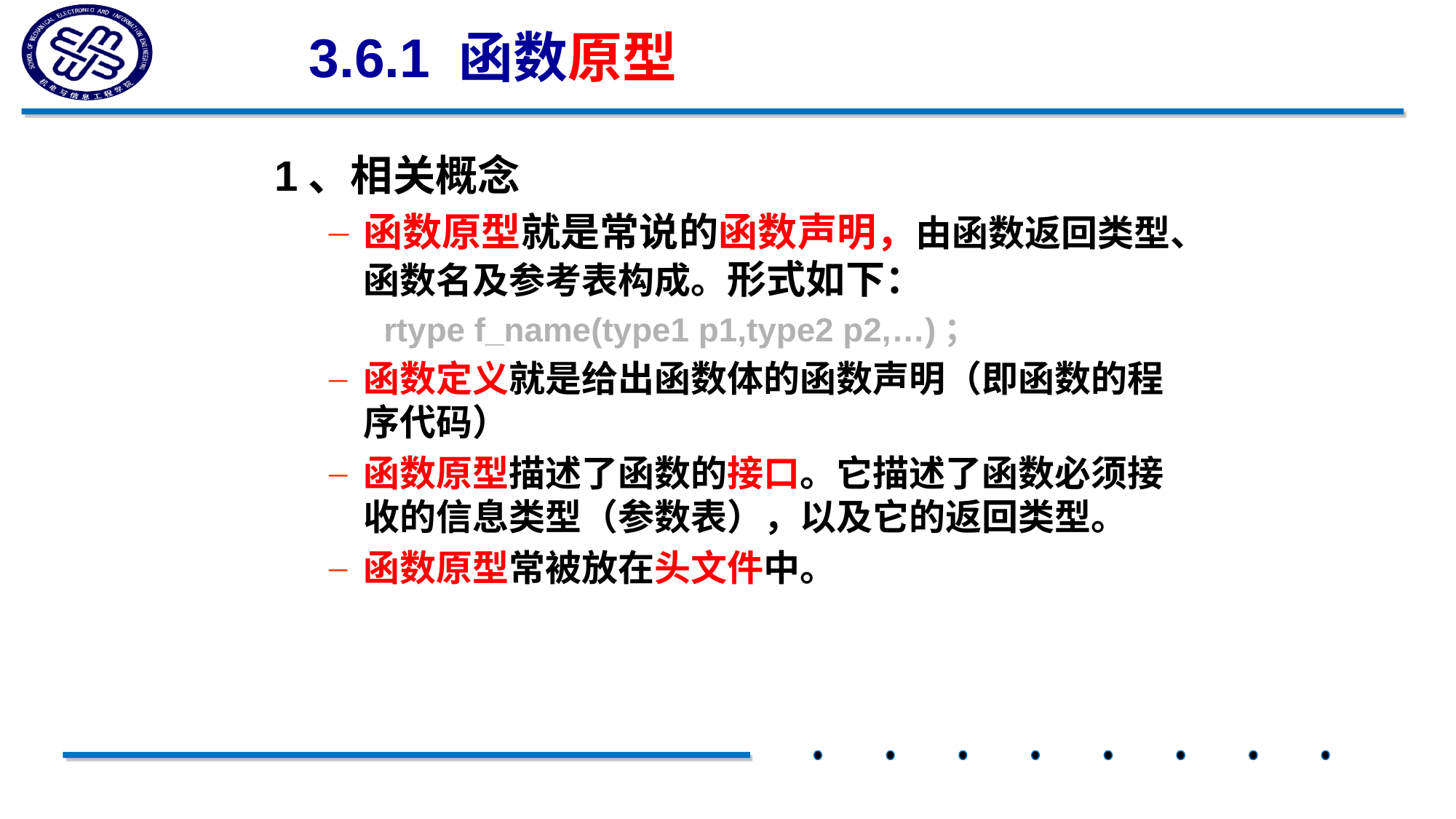

# 3.6.1 函数原型
1、相关概念
函数原型就是常说的函数声明，由函数返回类型、函数名及参考表构成。形式如下：
rtype f_name(type1 p1,type2 p2,…)；
函数定义就是给出函数体的函数声明（即函数的程序代码）
函数原型描述了函数的接口。它描述了函数必须接收的信息类型（参数表），以及它的返回类型。
函数原型常被放在头文件中。